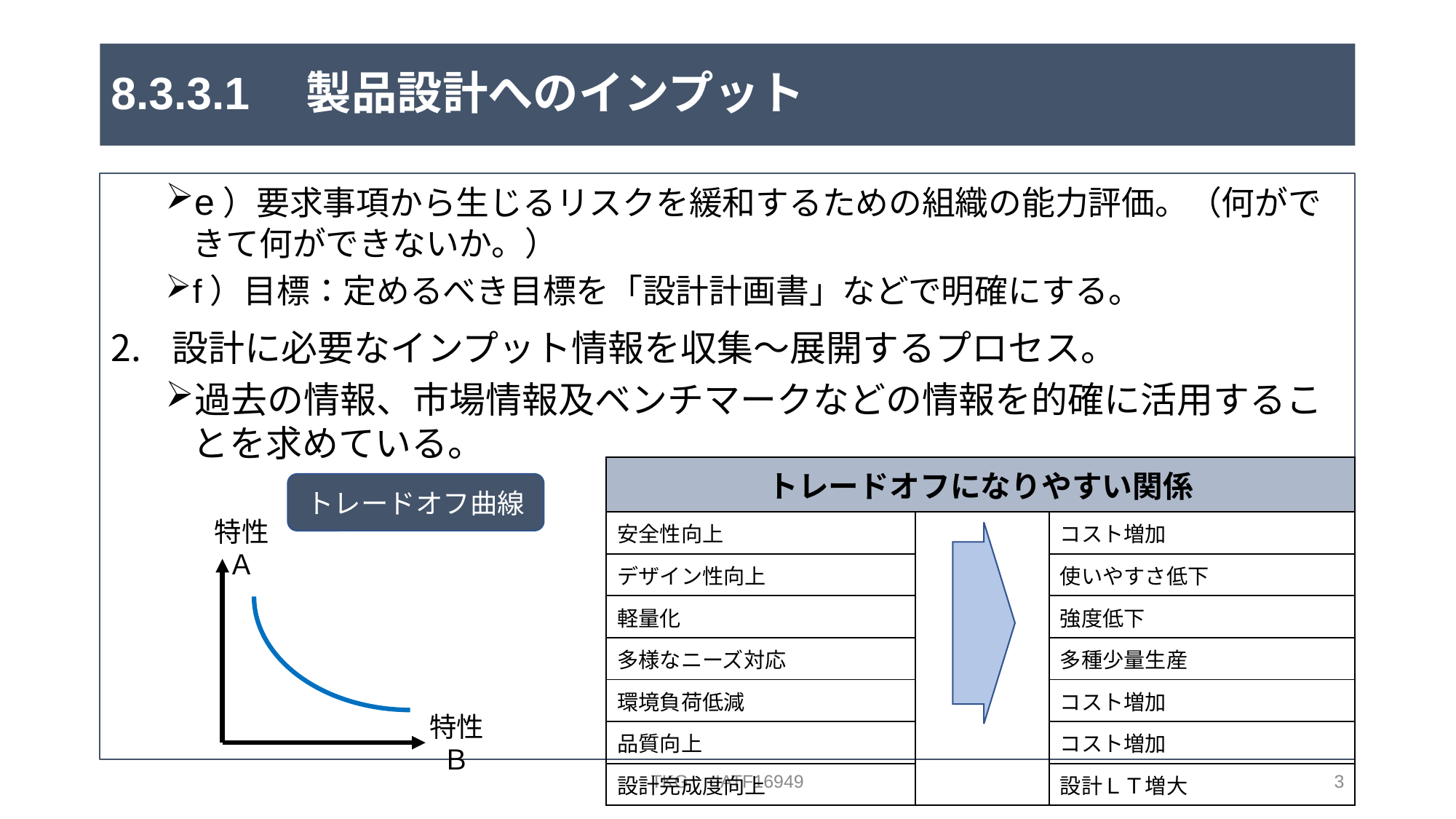

# 8.3.3.1　製品設計へのインプット
e）要求事項から生じるリスクを緩和するための組織の能力評価。（何ができて何ができないか。）
f）目標：定めるべき目標を「設計計画書」などで明確にする。
設計に必要なインプット情報を収集～展開するプロセス。
過去の情報、市場情報及ベンチマークなどの情報を的確に活用することを求めている。
| トレードオフになりやすい関係 |  |  |
| --- | --- | --- |
| 安全性向上 |  | コスト増加 |
| デザイン性向上 |  | 使いやすさ低下 |
| 軽量化 |  | 強度低下 |
| 多様なニーズ対応 |  | 多種少量生産 |
| 環境負荷低減 |  | コスト増加 |
| 品質向上 |  | コスト増加 |
| 設計完成度向上 |  | 設計ＬＴ増大 |
トレードオフ曲線

特性Ａ
特性Ｂ

TKG　IATF16949
3